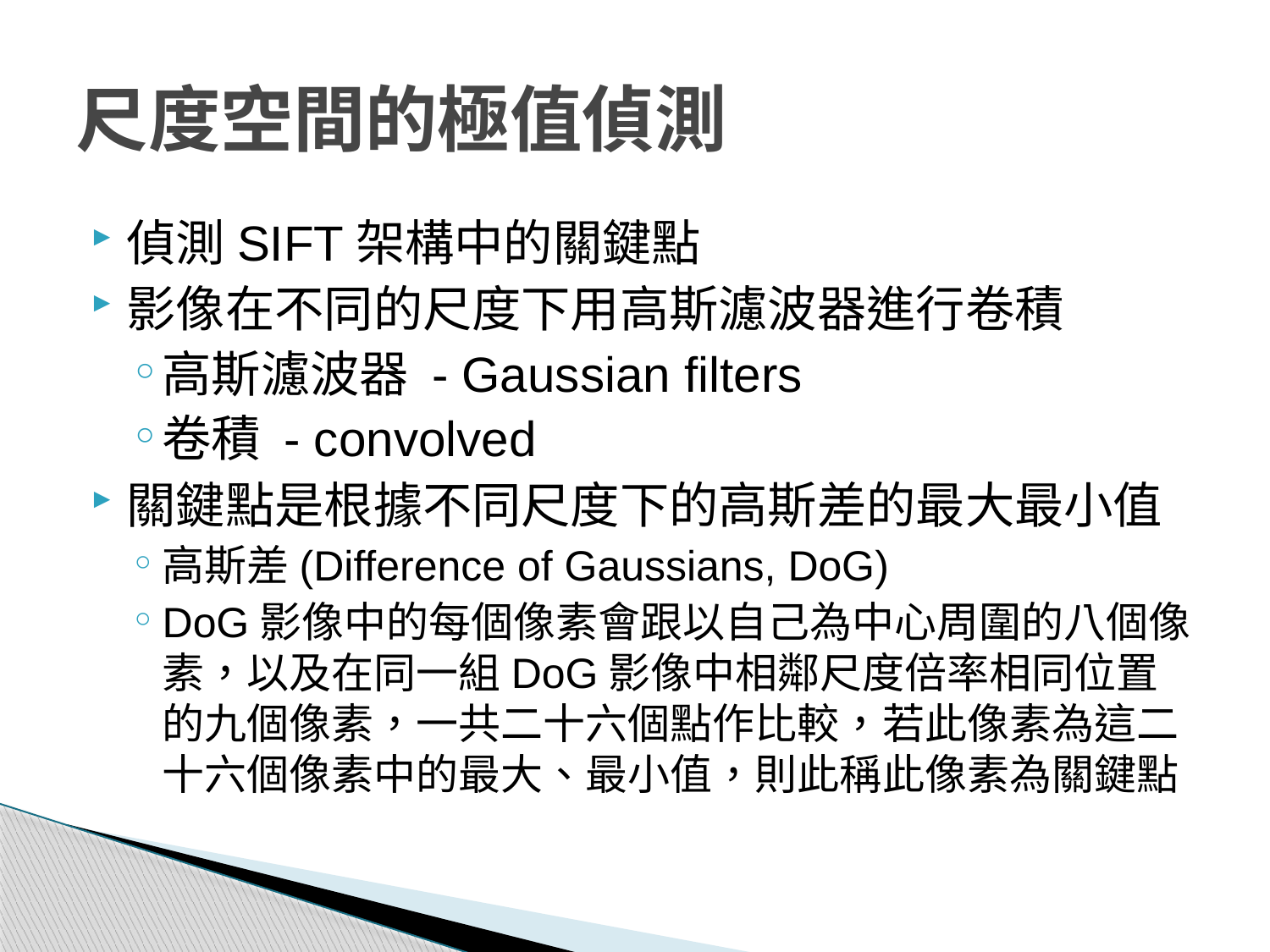

# 尺度空間的極值偵測
偵測SIFT架構中的關鍵點
影像在不同的尺度下用高斯濾波器進行卷積
高斯濾波器 - Gaussian filters
卷積 - convolved
關鍵點是根據不同尺度下的高斯差的最大最小值
高斯差(Difference of Gaussians, DoG)
DoG影像中的每個像素會跟以自己為中心周圍的八個像素，以及在同一組DoG影像中相鄰尺度倍率相同位置的九個像素，一共二十六個點作比較，若此像素為這二十六個像素中的最大、最小值，則此稱此像素為關鍵點